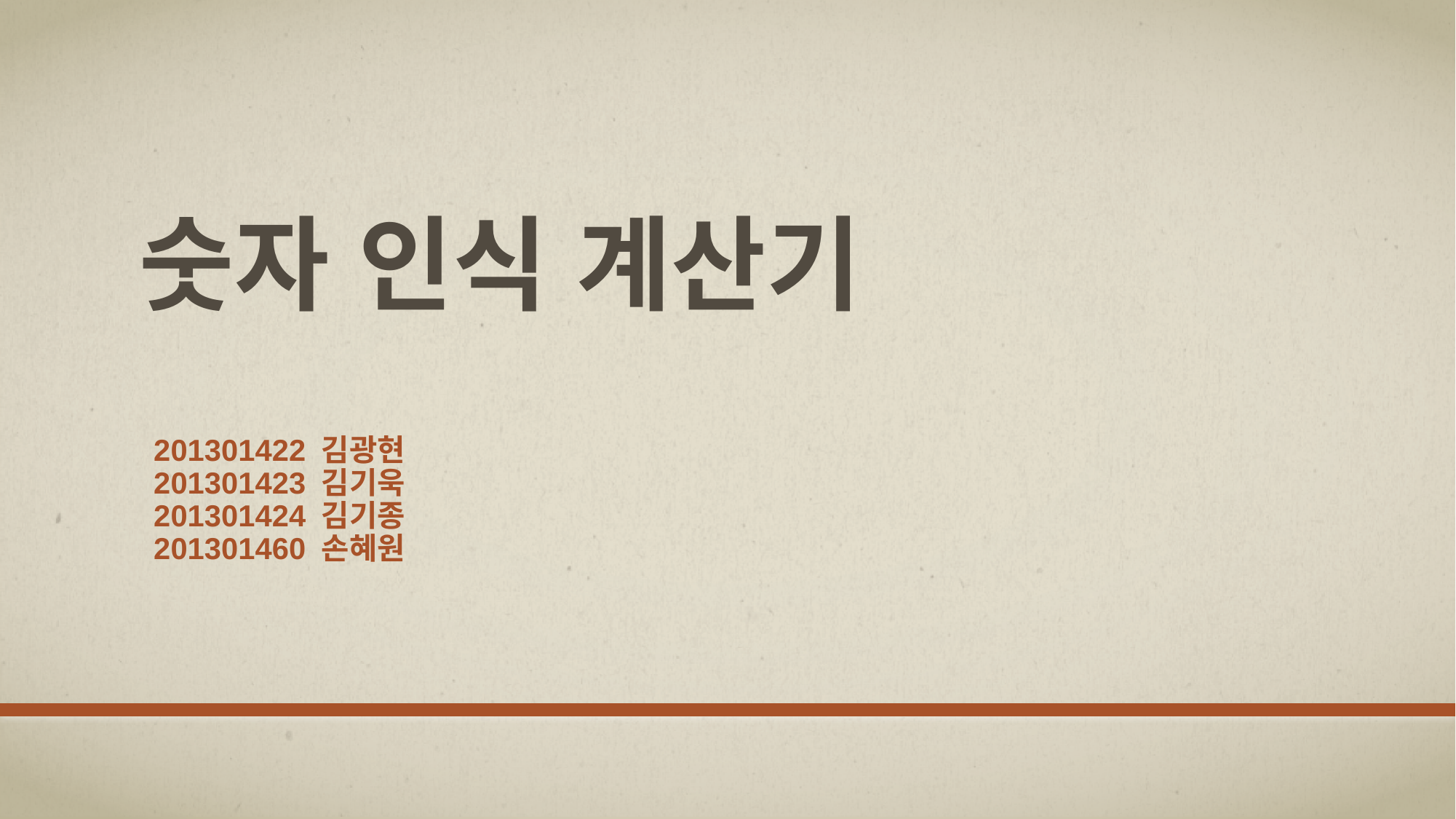

# 숫자 인식 계산기
201301422 김광현
201301423 김기욱
201301424 김기종
201301460 손혜원